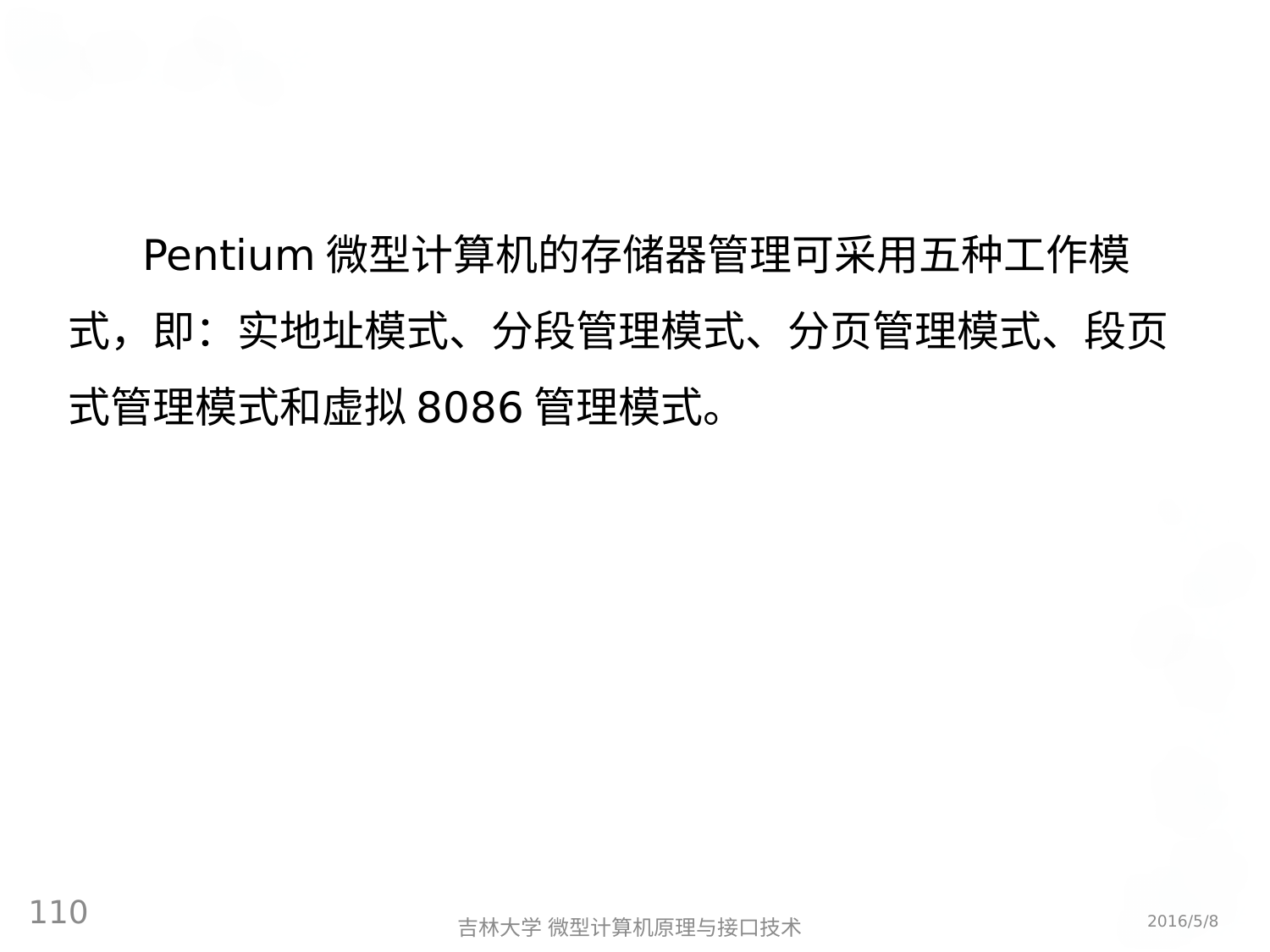

#
Pentium微型计算机的存储器管理可采用五种工作模式，即：实地址模式、分段管理模式、分页管理模式、段页式管理模式和虚拟8086管理模式。

110
2016/5/8
吉林大学 微型计算机原理与接口技术